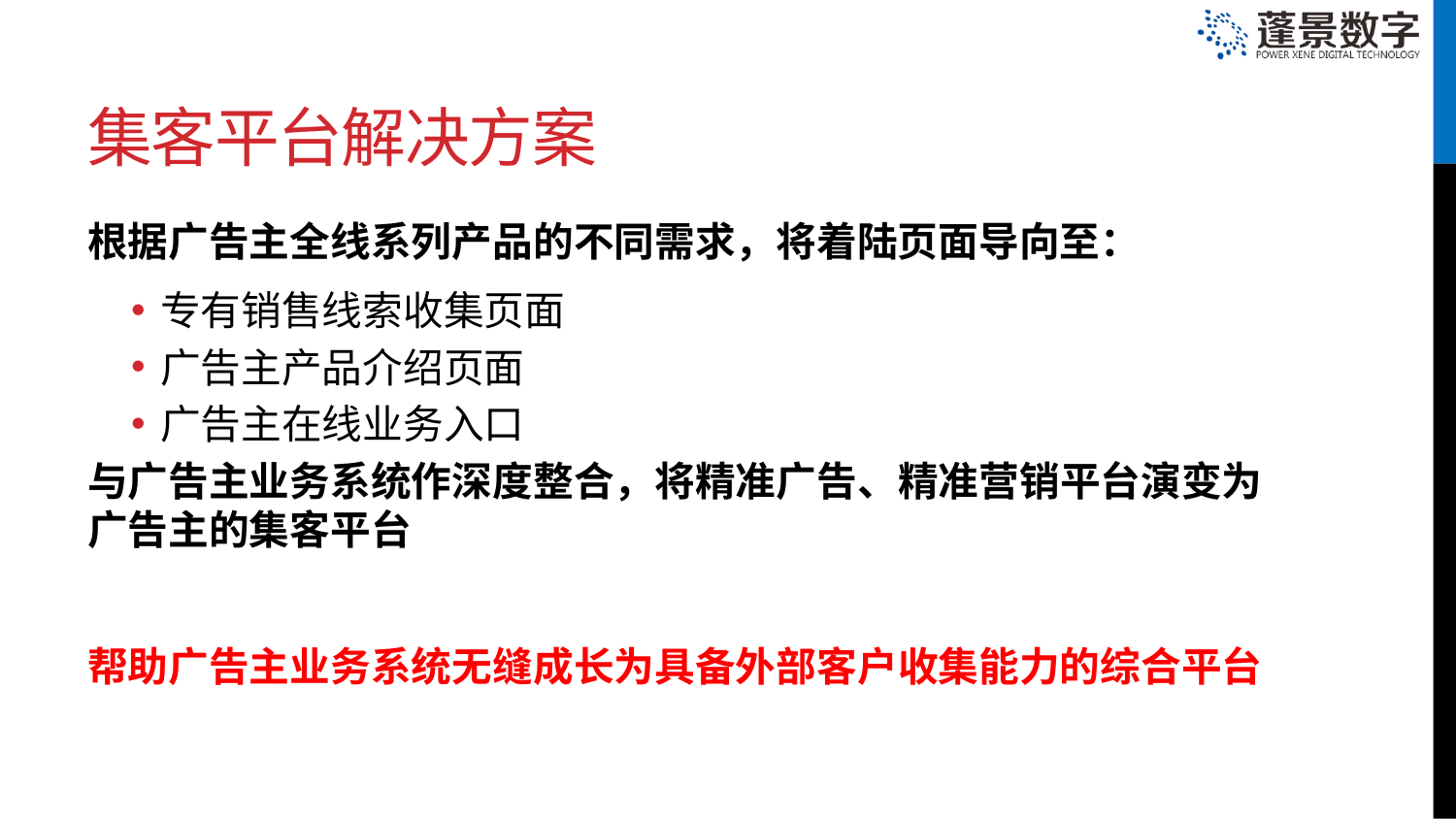

# 集客平台解决方案
根据广告主全线系列产品的不同需求，将着陆页面导向至：
专有销售线索收集页面
广告主产品介绍页面
广告主在线业务入口
与广告主业务系统作深度整合，将精准广告、精准营销平台演变为广告主的集客平台

帮助广告主业务系统无缝成长为具备外部客户收集能力的综合平台